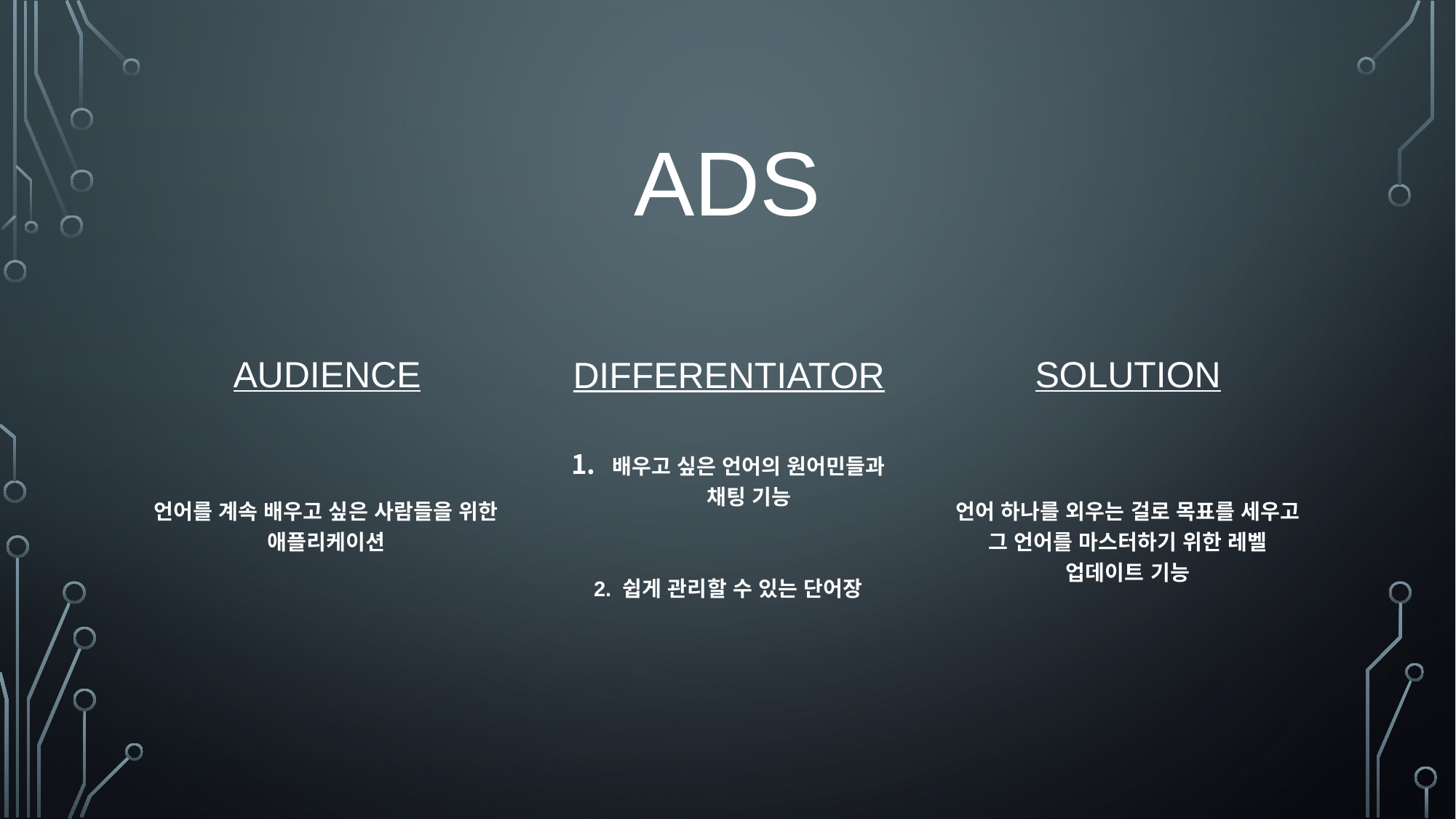

# ADS
Audience
Solution
differentiator

언어를 계속 배우고 싶은 사람들을 위한 애플리케이션

언어 하나를 외우는 걸로 목표를 세우고 그 언어를 마스터하기 위한 레벨 업데이트 기능

배우고 싶은 언어의 원어민들과 채팅 기능

2. 쉽게 관리할 수 있는 단어장